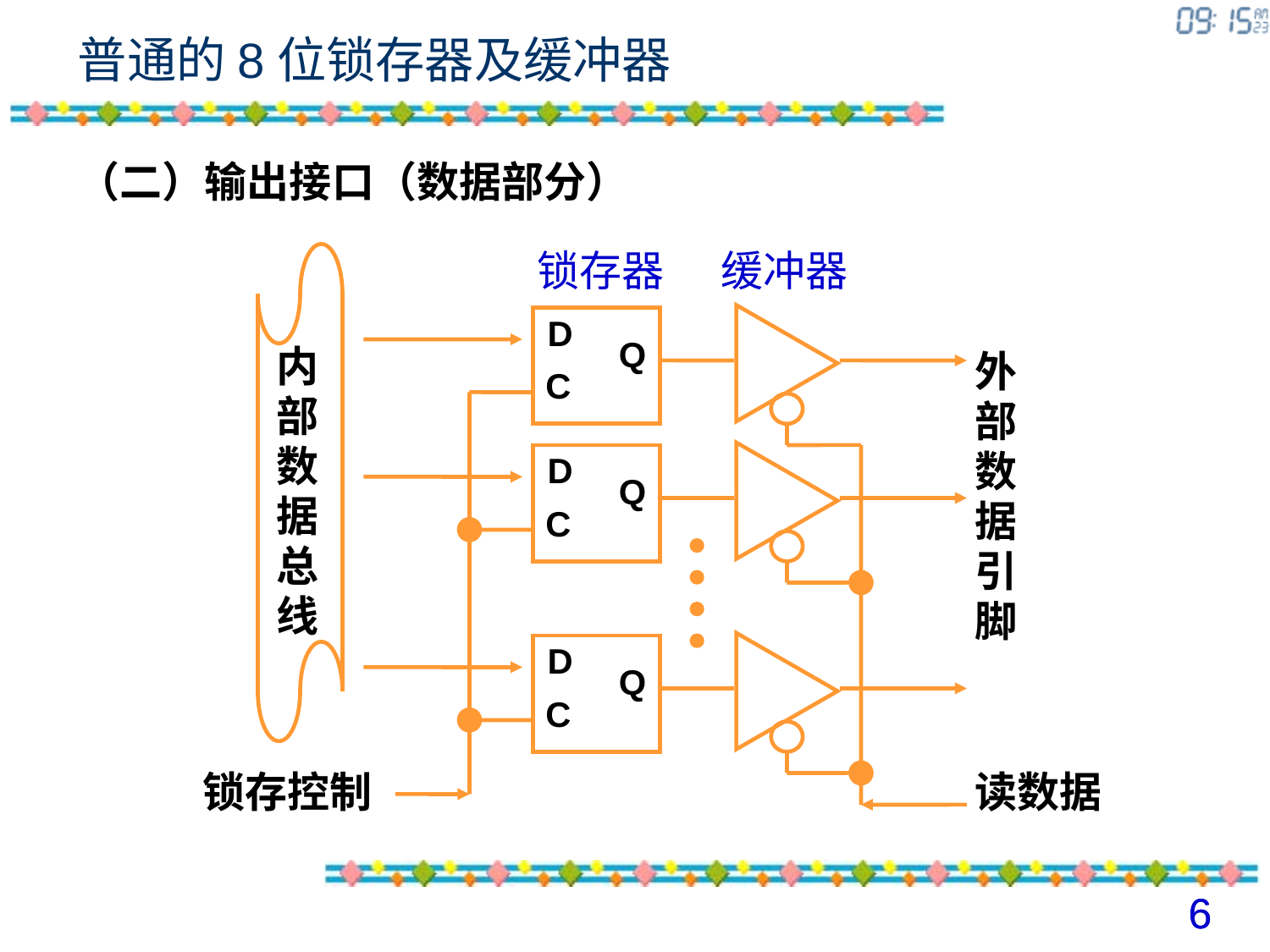

# 普通的8位锁存器及缓冲器
（二）输出接口（数据部分）

内
部
数
据
总
线

D

Q

C

外
部
数
据
引
脚

D

Q

C

D

Q

C

锁存控制

读数据

锁存器
缓冲器